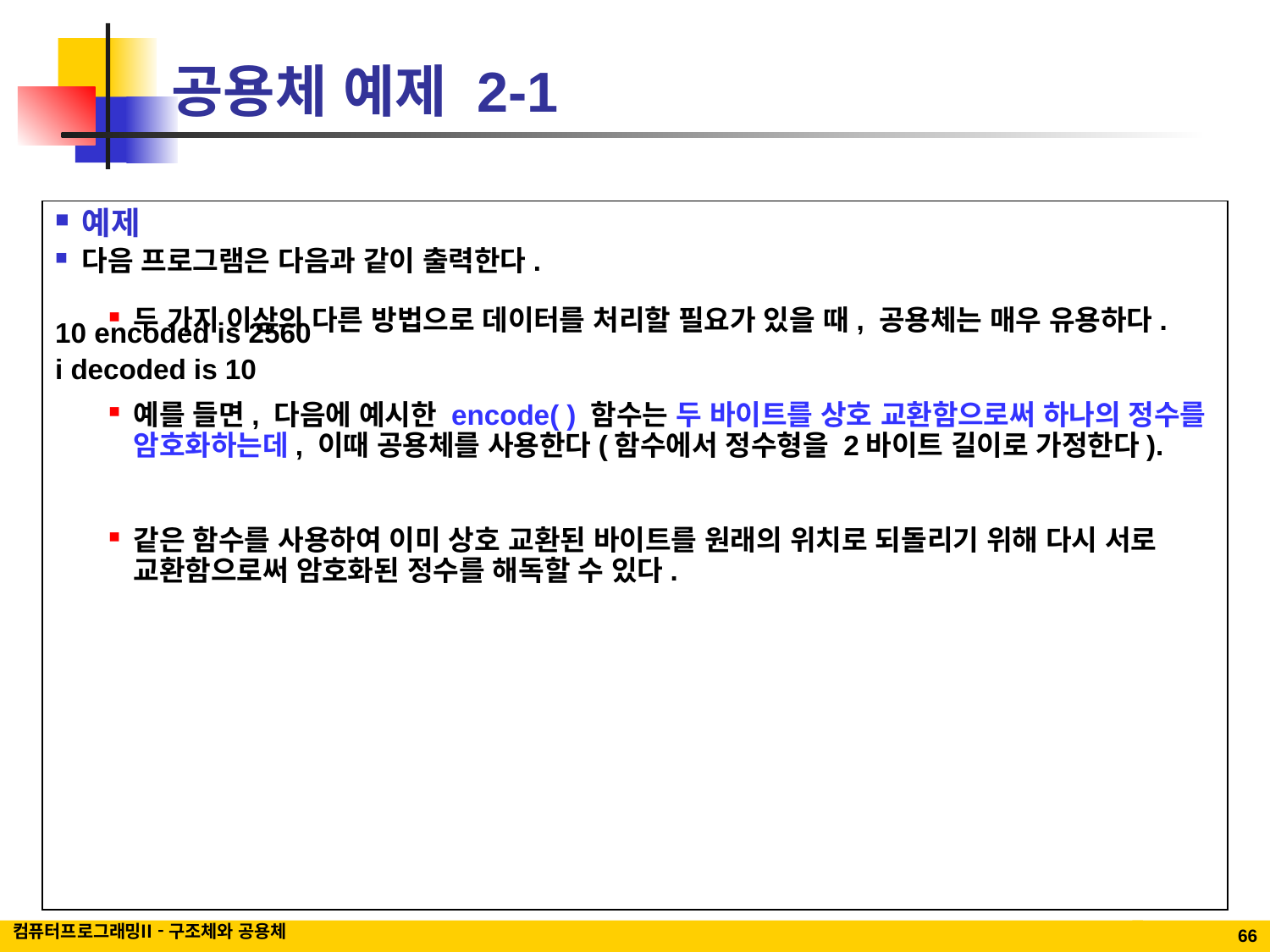

# 공용체 예제 2-1
예제

두 가지 이상의 다른 방법으로 데이터를 처리할 필요가 있을 때, 공용체는 매우 유용하다.

예를 들면, 다음에 예시한 encode( ) 함수는 두 바이트를 상호 교환함으로써 하나의 정수를 암호화하는데, 이때 공용체를 사용한다(함수에서 정수형을 2바이트 길이로 가정한다).

같은 함수를 사용하여 이미 상호 교환된 바이트를 원래의 위치로 되돌리기 위해 다시 서로 교환함으로써 암호화된 정수를 해독할 수 있다.

다음 프로그램은 다음과 같이 출력한다.

10 encoded is 2560
i decoded is 10
컴퓨터프로그래밍II - 구조체와 공용체
66